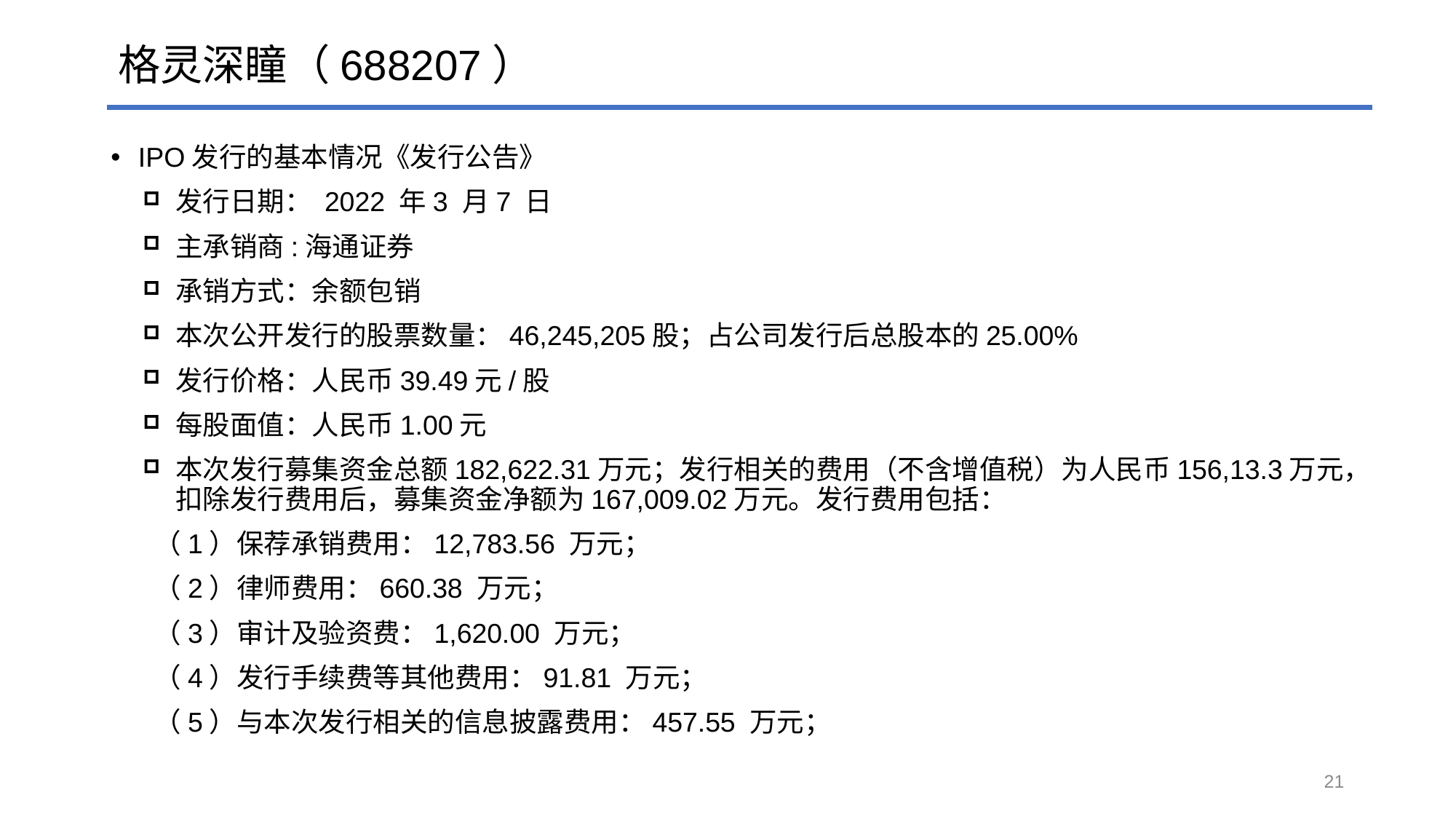

# 格灵深瞳（688207）
IPO发行的基本情况《发行公告》
发行日期： 2022 年3 月7 日
主承销商:海通证券
承销方式：余额包销
本次公开发行的股票数量：46,245,205股；占公司发行后总股本的25.00%
发行价格：人民币39.49元/股
每股面值：人民币1.00元
本次发行募集资金总额182,622.31万元；发行相关的费用（不含增值税）为人民币156,13.3万元，扣除发行费用后，募集资金净额为167,009.02万元。发行费用包括：
（1）保荐承销费用：12,783.56 万元；
（2）律师费用：660.38 万元；
（3）审计及验资费：1,620.00 万元；
（4）发行手续费等其他费用：91.81 万元；
（5）与本次发行相关的信息披露费用：457.55 万元；
21